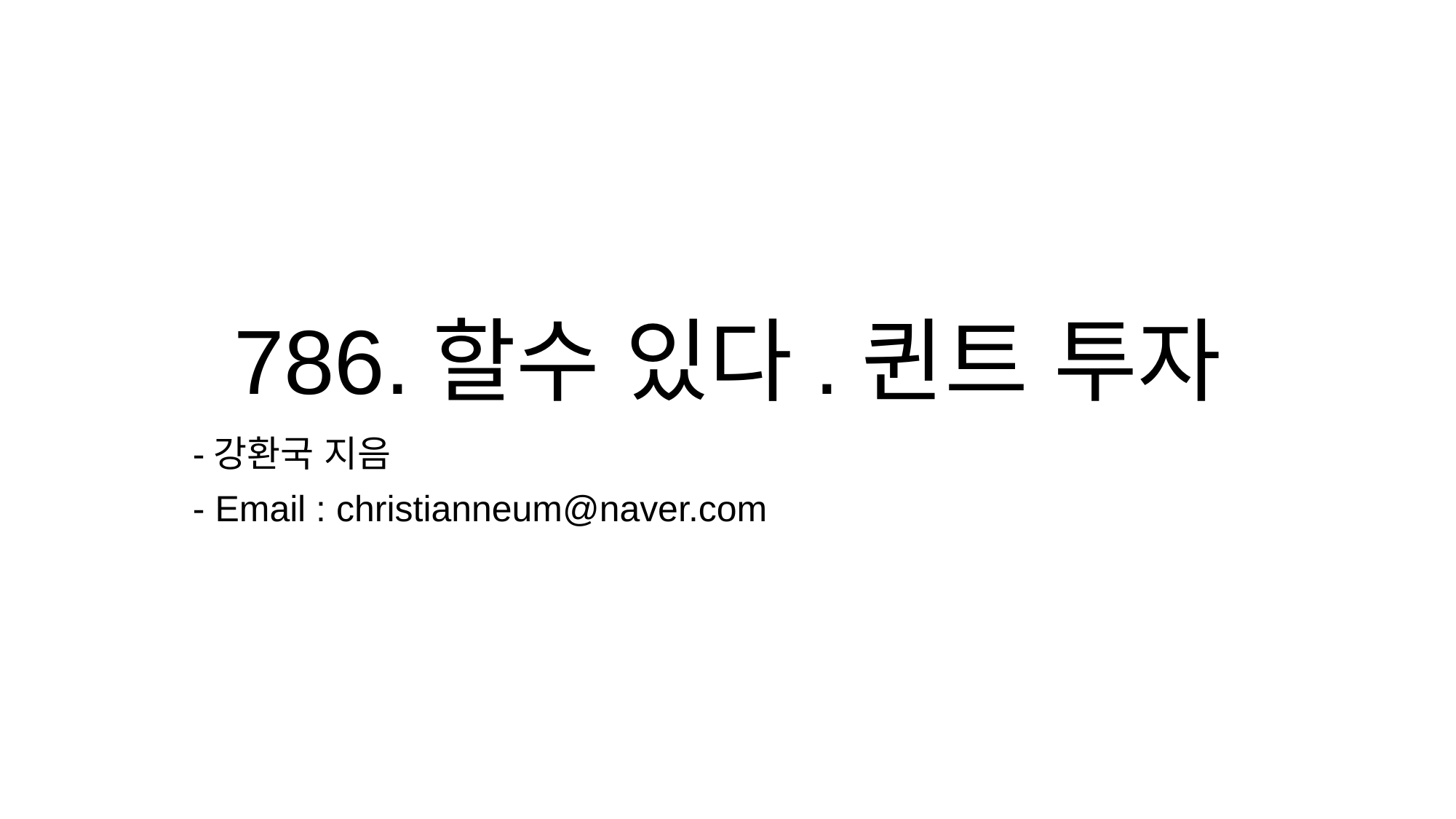

# 786.할수 있다.퀸트 투자
-강환국 지음
- Email : christianneum@naver.com